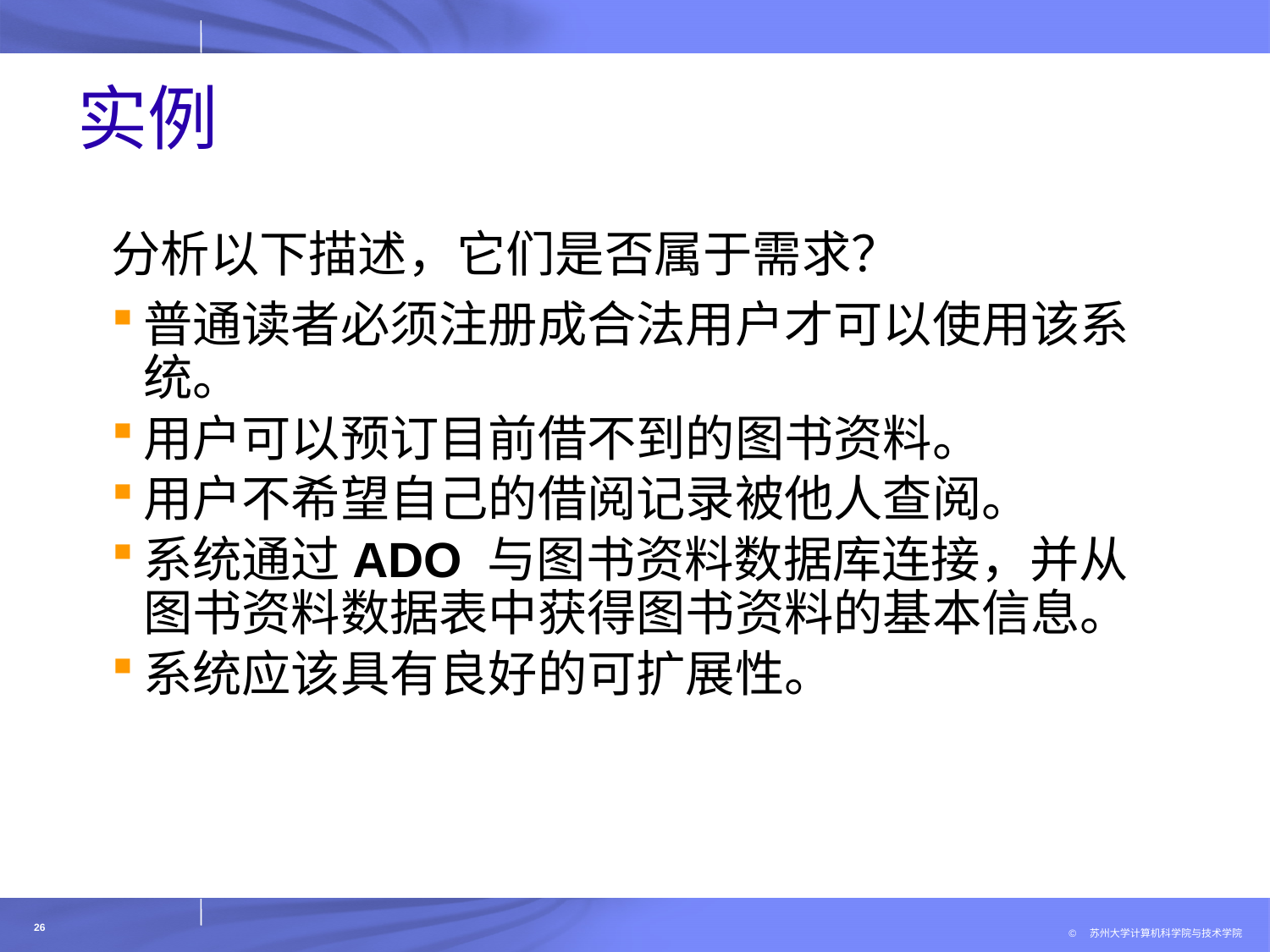

# 实例
分析以下描述，它们是否属于需求？
普通读者必须注册成合法用户才可以使用该系统。
用户可以预订目前借不到的图书资料。
用户不希望自己的借阅记录被他人查阅。
系统通过ADO 与图书资料数据库连接，并从图书资料数据表中获得图书资料的基本信息。
系统应该具有良好的可扩展性。

26